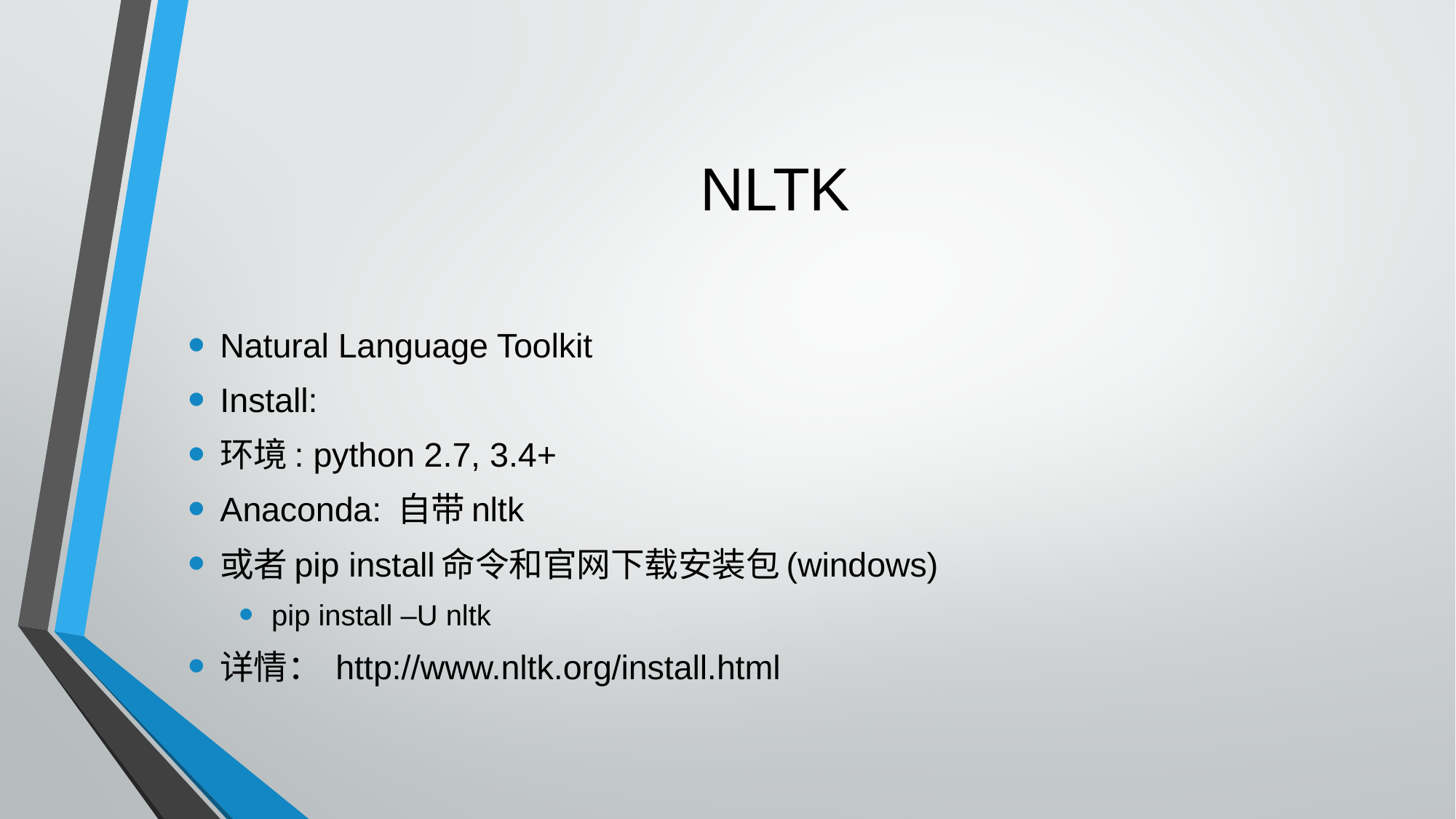

# NLTK
Natural Language Toolkit
Install:
环境: python 2.7, 3.4+
Anaconda: 自带nltk
或者pip install命令和官网下载安装包(windows)
pip install –U nltk
详情： http://www.nltk.org/install.html